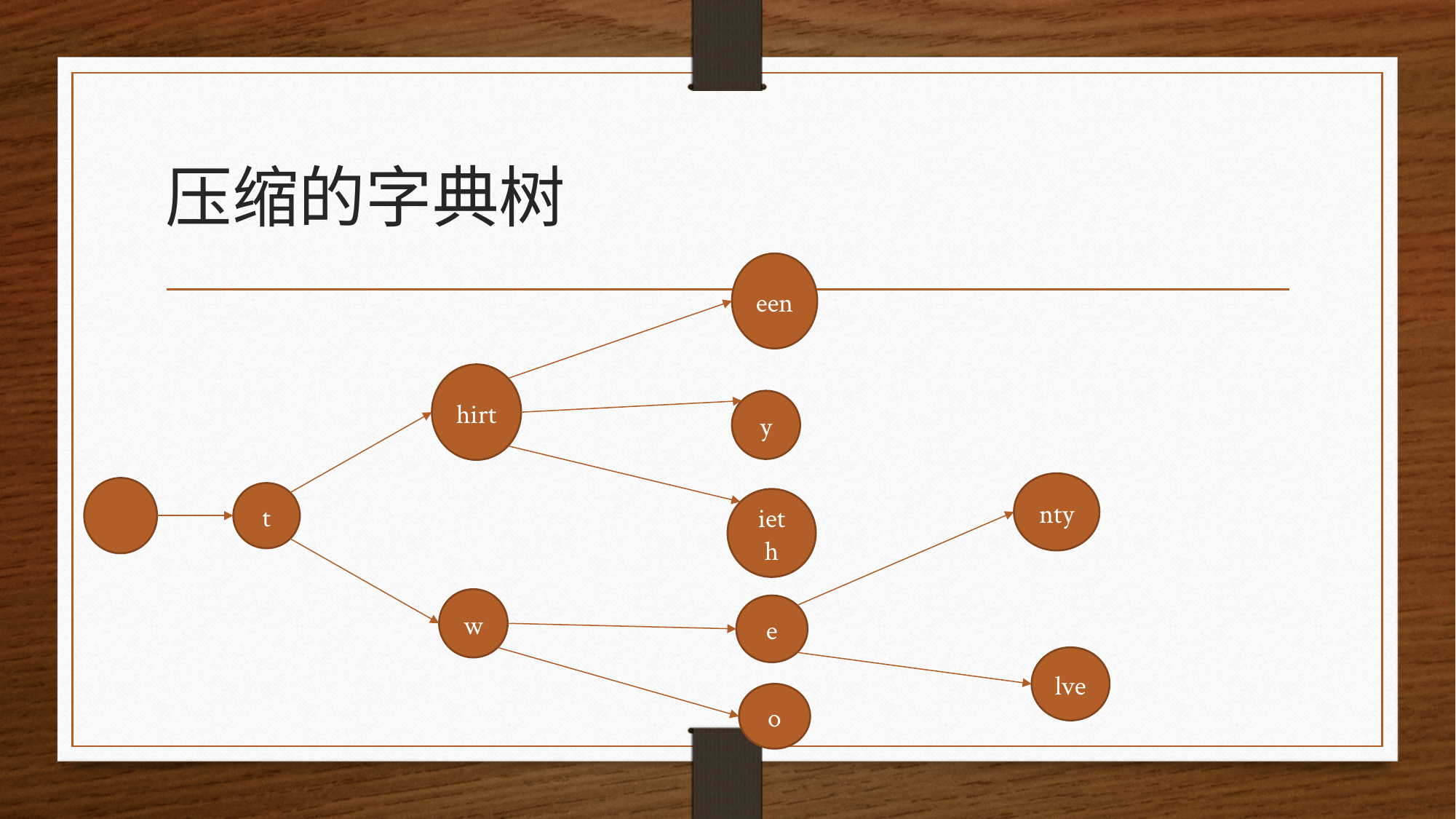

# 压缩的字典树
een
hirt
y
nty

t
ieth
w
e
lve
o